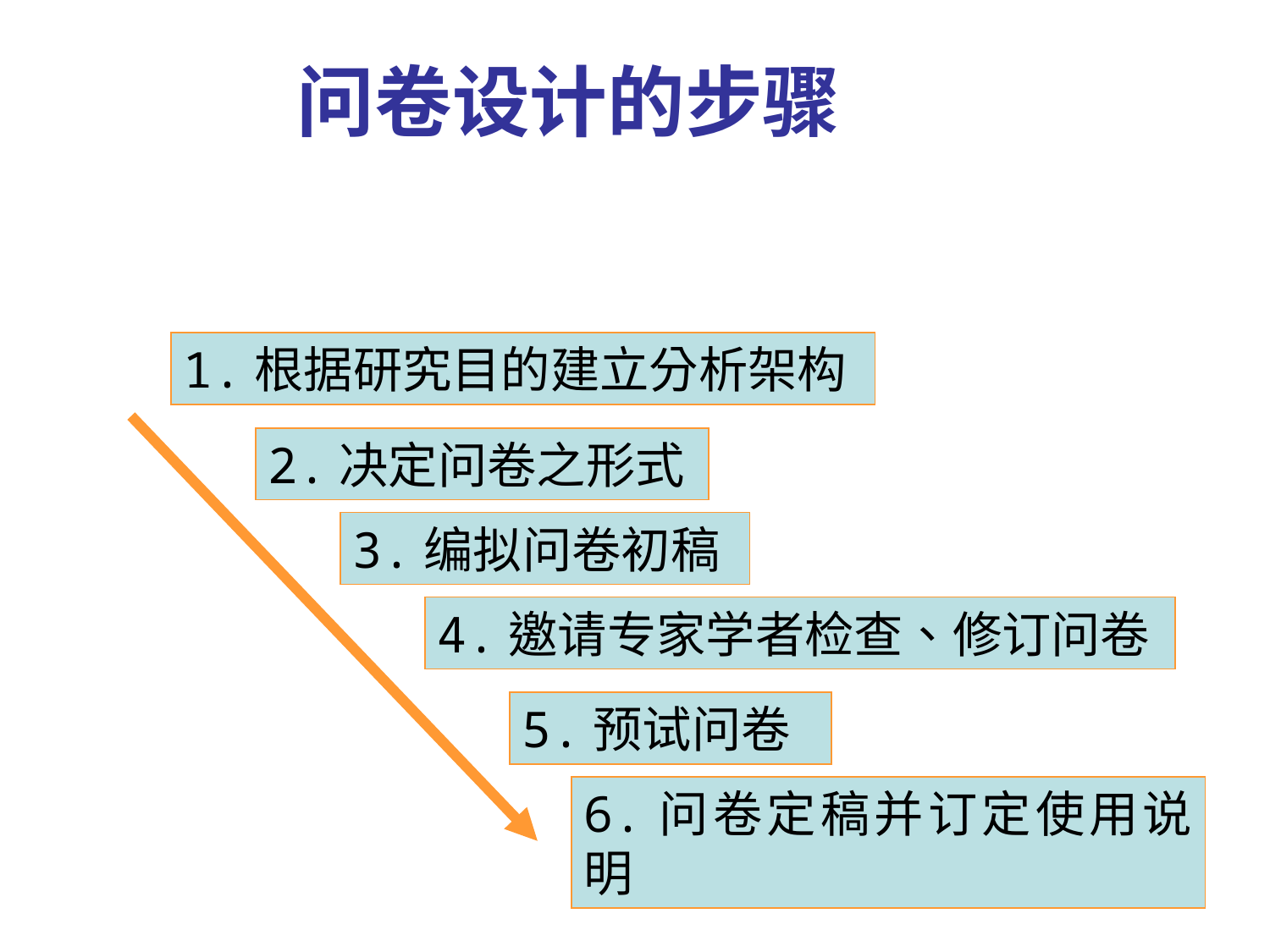

# 问卷设计的步骤
1.根据研究目的建立分析架构

2.决定问卷之形式
3.编拟问卷初稿
4.邀请专家学者检查、修订问卷
5.预试问卷
6.问卷定稿并订定使用说明
67